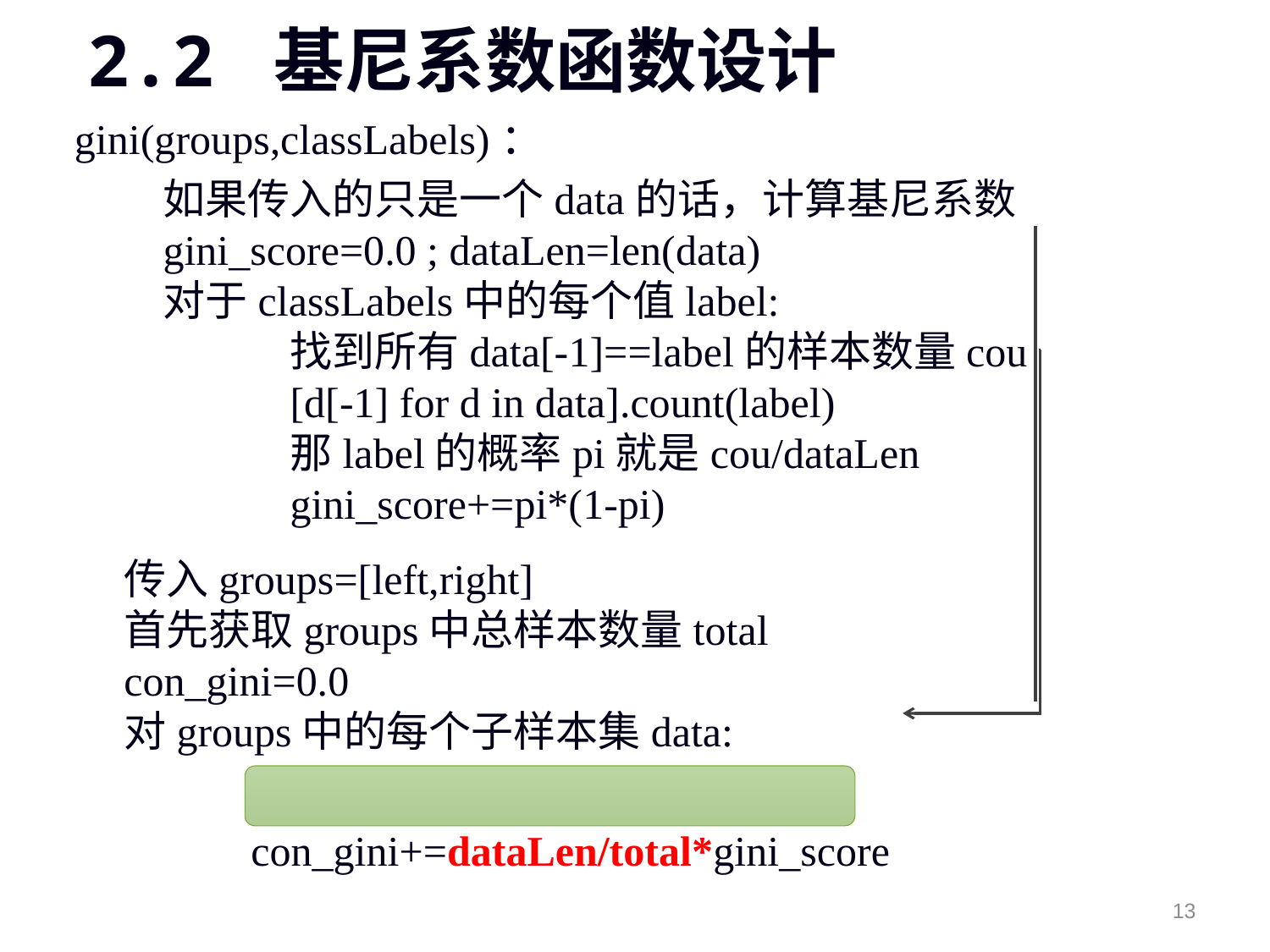

# 2.2 基尼系数函数设计
gini(groups,classLabels)：
如果传入的只是一个data的话，计算基尼系数
gini_score=0.0 ; dataLen=len(data)
对于classLabels中的每个值label:
	找到所有data[-1]==label的样本数量cou
	[d[-1] for d in data].count(label)
	那label的概率pi就是cou/dataLen
	gini_score+=pi*(1-pi)
传入groups=[left,right]
首先获取groups中总样本数量total
con_gini=0.0
对groups中的每个子样本集data:

	con_gini+=dataLen/total*gini_score